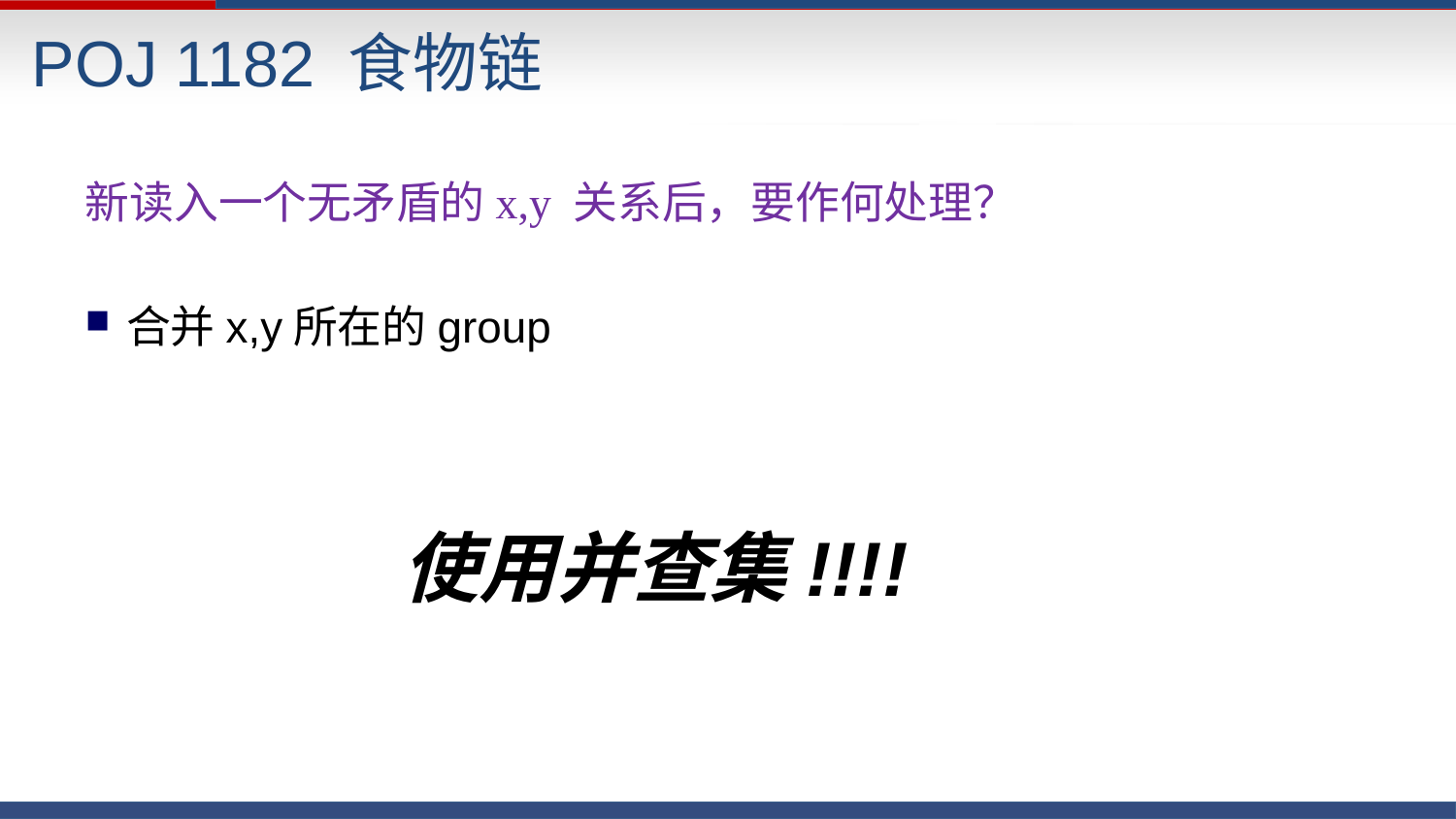

# POJ 1182 食物链
新读入一个无矛盾的x,y 关系后，要作何处理？

合并x,y所在的group
使用并查集!!!!